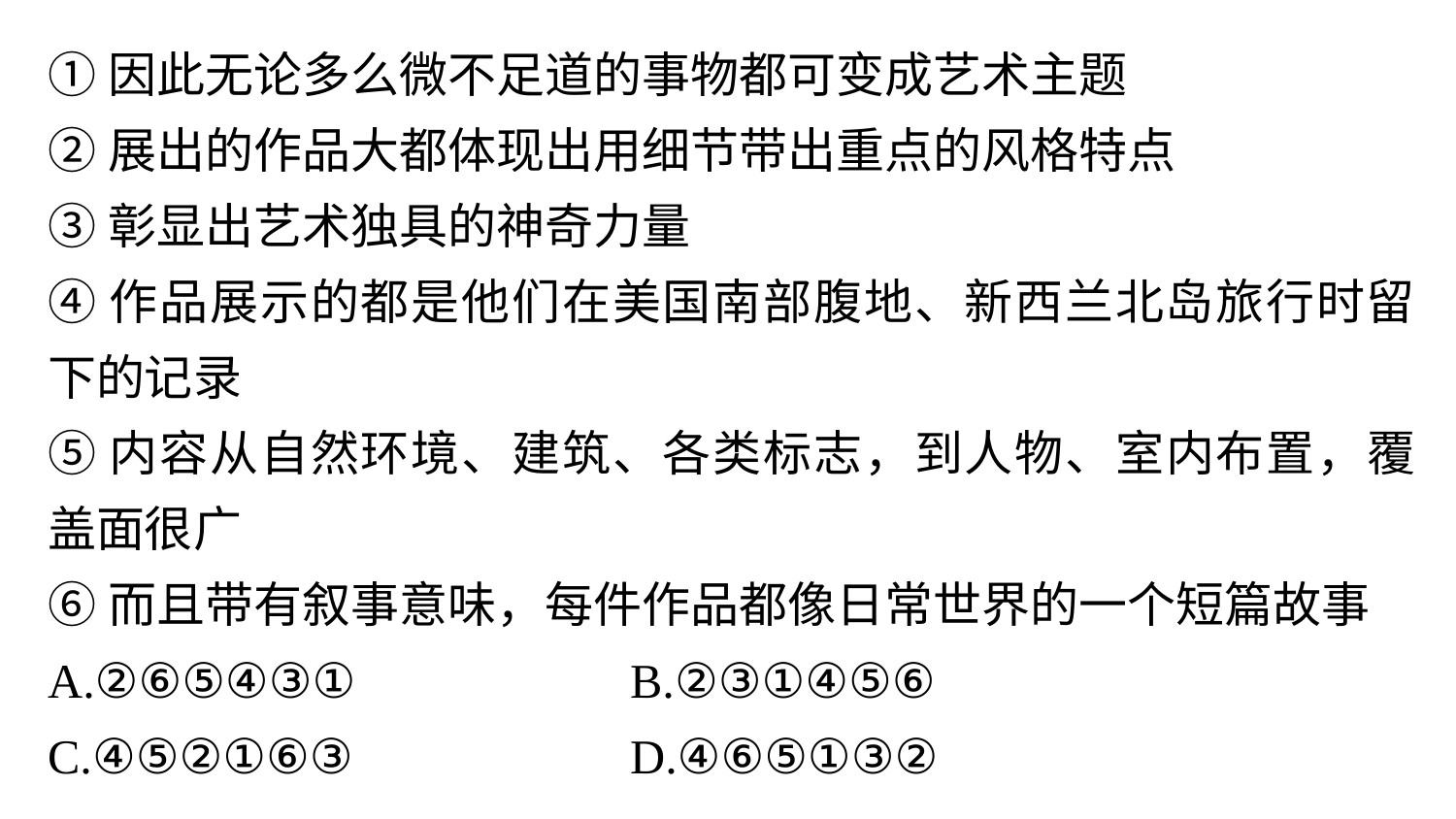

①因此无论多么微不足道的事物都可变成艺术主题
②展出的作品大都体现出用细节带出重点的风格特点
③彰显出艺术独具的神奇力量
④作品展示的都是他们在美国南部腹地、新西兰北岛旅行时留下的记录
⑤内容从自然环境、建筑、各类标志，到人物、室内布置，覆盖面很广
⑥而且带有叙事意味，每件作品都像日常世界的一个短篇故事
A.②⑥⑤④③①  		B.②③①④⑤⑥
C.④⑤②①⑥③  		D.④⑥⑤①③②